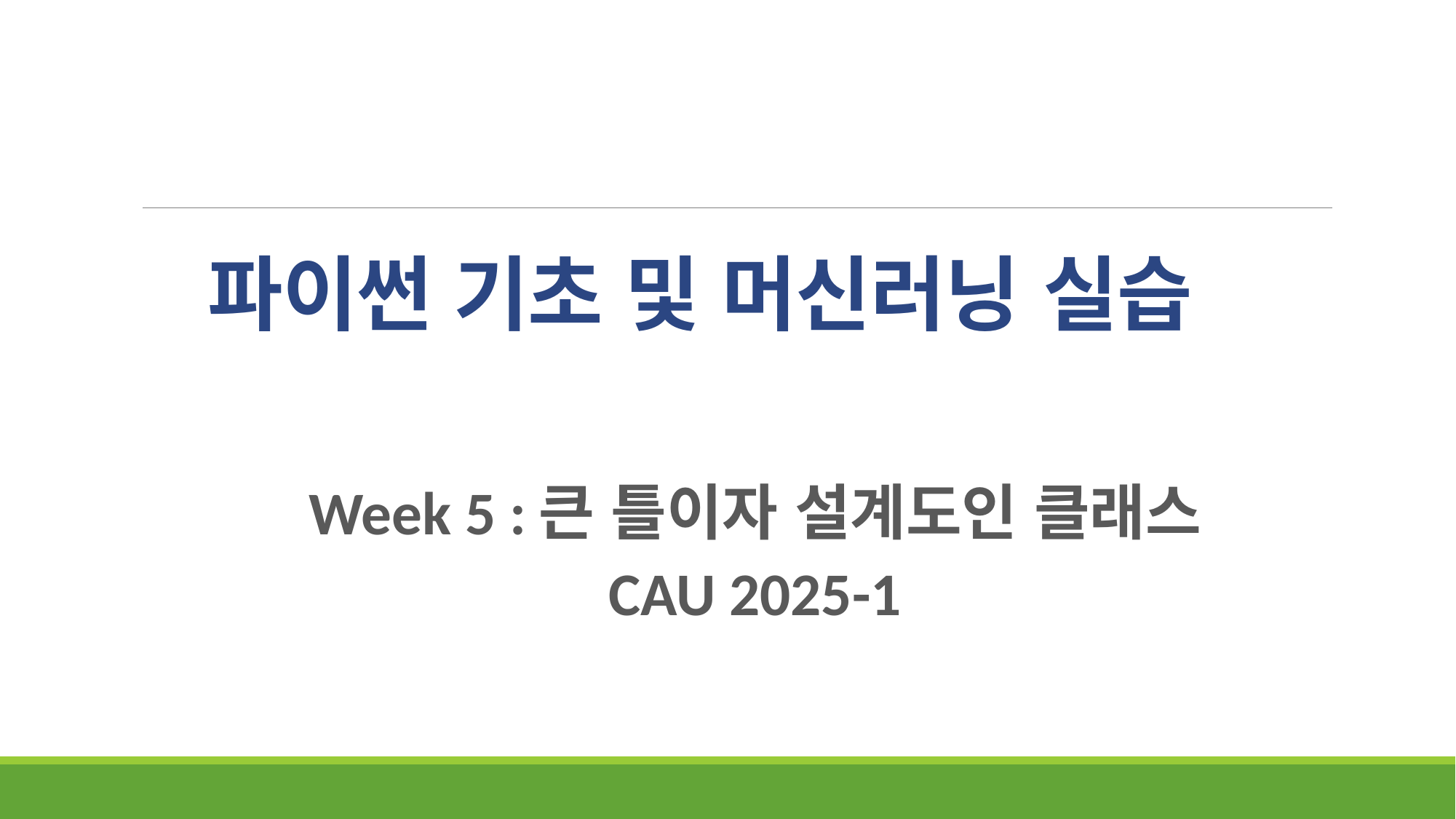

# 파이썬 기초 및 머신러닝 실습
Week 5 :큰 틀이자 설계도인 클래스
CAU 2025-1